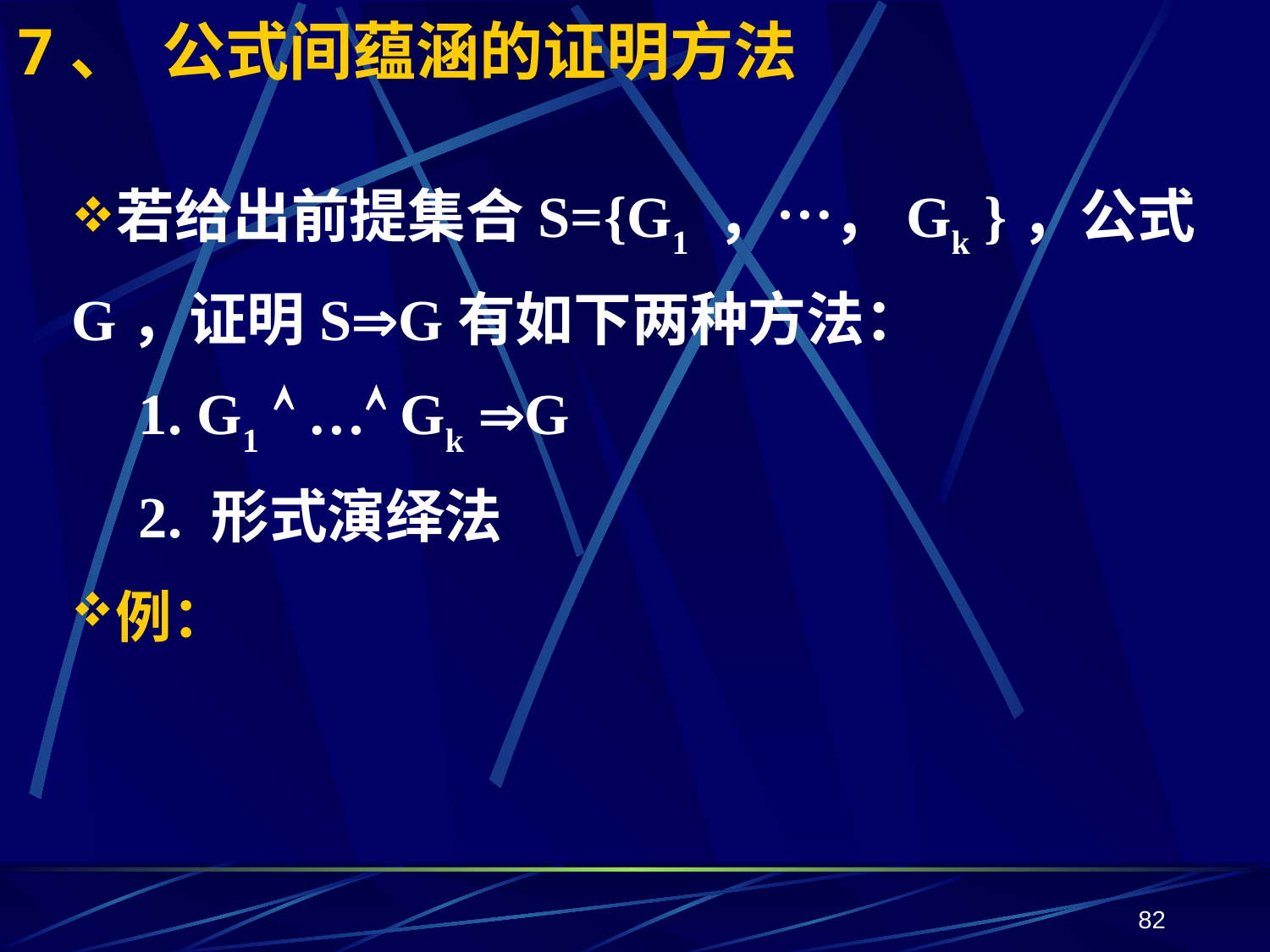

7、  公式间蕴涵的证明方法
若给出前提集合S={G1 ，…，Gk }，公式G，证明S⇒G有如下两种方法：
	1. G1 ∧ …∧ Gk ⇒G
	2. 形式演绎法
例：

82